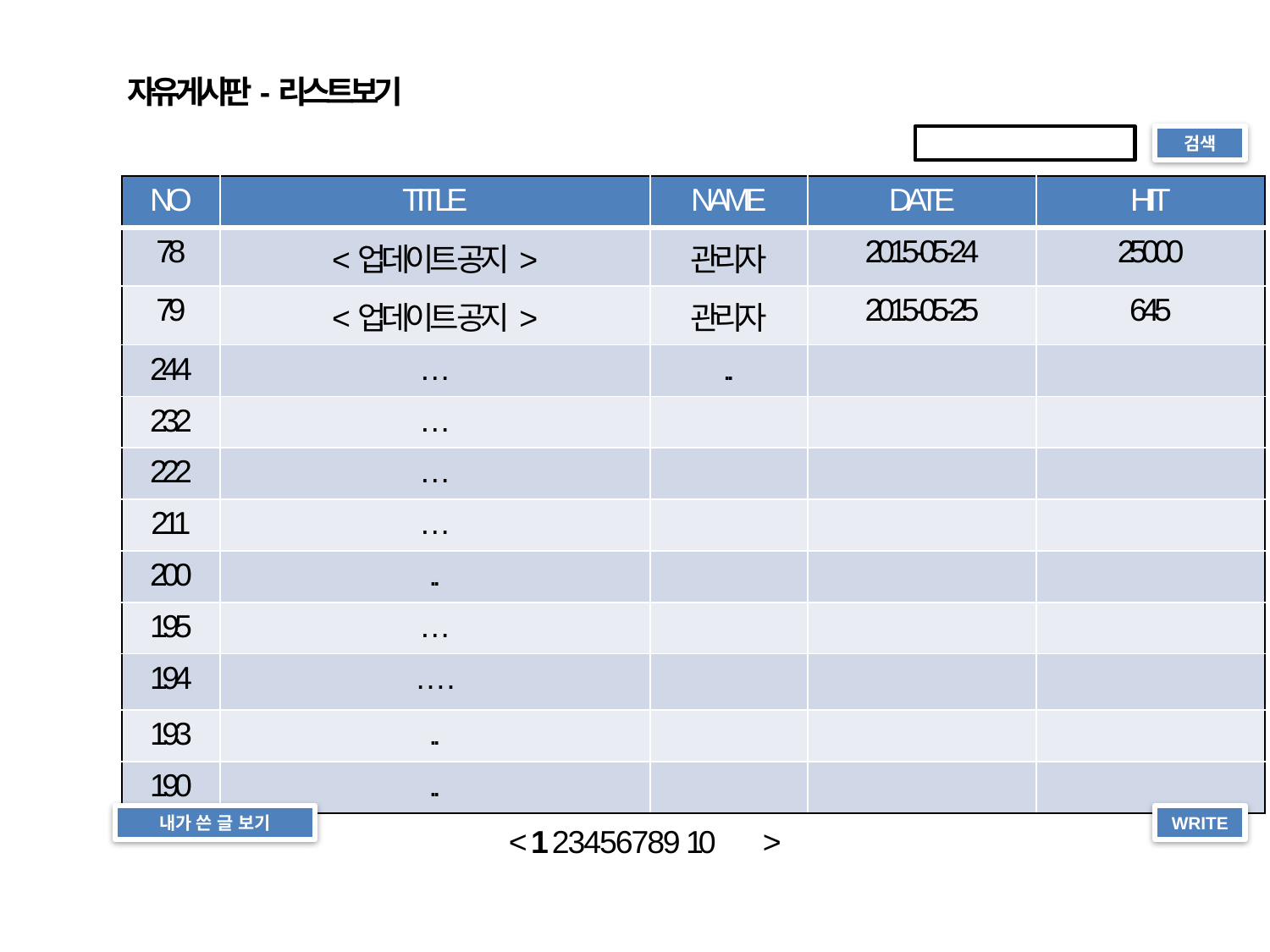

자유게시판-리스트보기

검색
| NO | TITLE | NAME | DATE | HIT |
| --- | --- | --- | --- | --- |
| 78 | <업데이트 공지> | 관리자 | 2015-05-24 | 25000 |
| 79 | <업데이트 공지> | 관리자 | 2015-05-25 | 645 |
| 244 | … | .. |  |  |
| 232 | … |  |  |  |
| 222 | … |  |  |  |
| 211 | … |  |  |  |
| 200 | .. |  |  |  |
| 195 | … |  |  |  |
| 194 | …. |  |  |  |
| 193 | .. |  |  |  |
| 190 | .. |  |  |  |
내가 쓴 글 보기
WRITE
< 1 2 3 4 5 6 7 8 9   10 	>